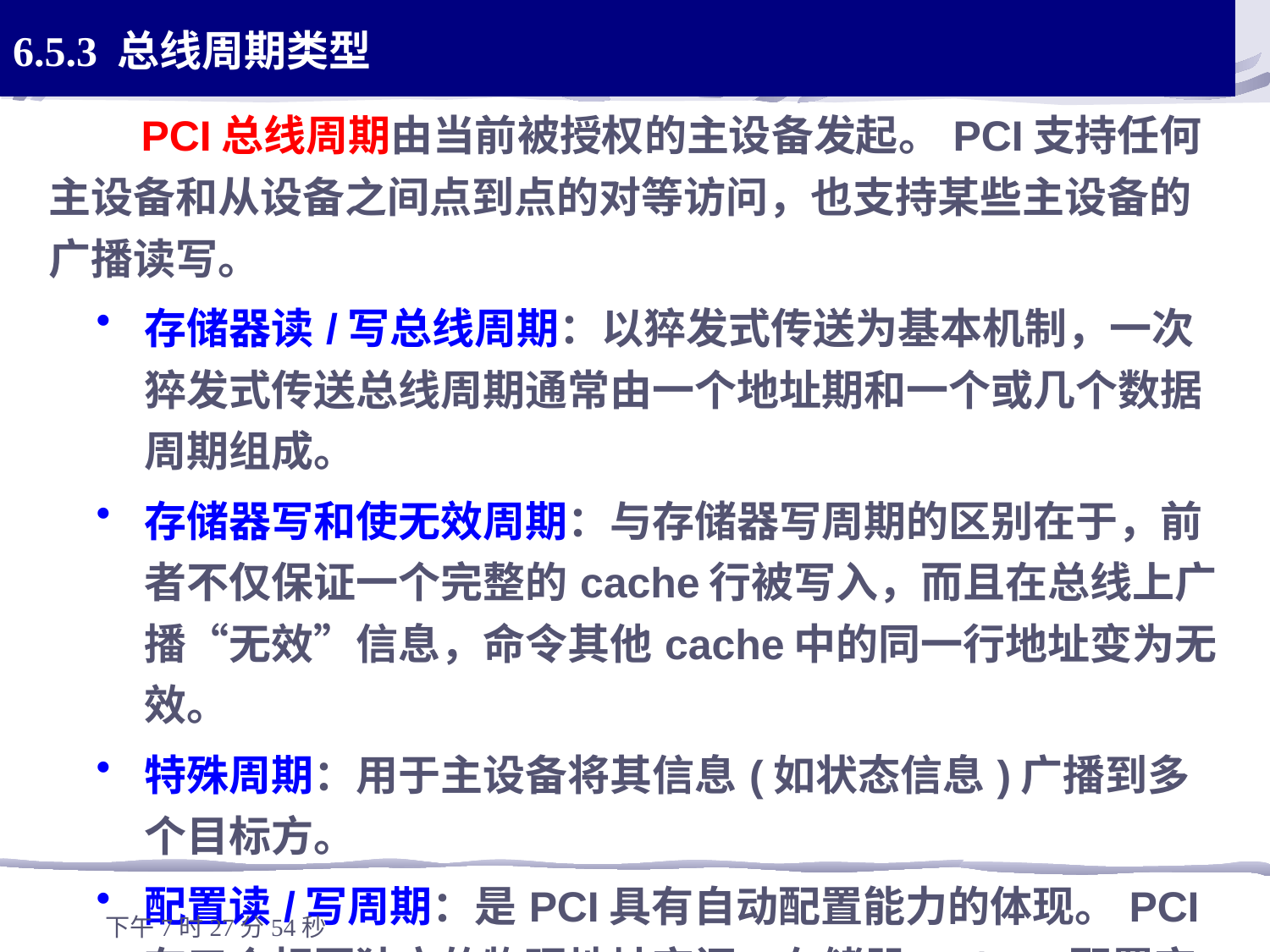

| 6.5.3 总线周期类型 |  |
| --- | --- |
|  | PCI总线周期由当前被授权的主设备发起。PCI支持任何主设备和从设备之间点到点的对等访问，也支持某些主设备的广播读写。 存储器读/写总线周期：以猝发式传送为基本机制，一次猝发式传送总线周期通常由一个地址期和一个或几个数据周期组成。 存储器写和使无效周期：与存储器写周期的区别在于，前者不仅保证一个完整的cache行被写入，而且在总线上广播“无效”信息，命令其他cache中的同一行地址变为无效。 特殊周期：用于主设备将其信息(如状态信息)广播到多个目标方。 配置读/写周期：是PCI具有自动配置能力的体现。PCI有三个相互独立的物理地址空间：存储器、I/O、配置空间。 双地址周期：用于主方指示它正在使用64位地址。 |
下午7时27分54秒